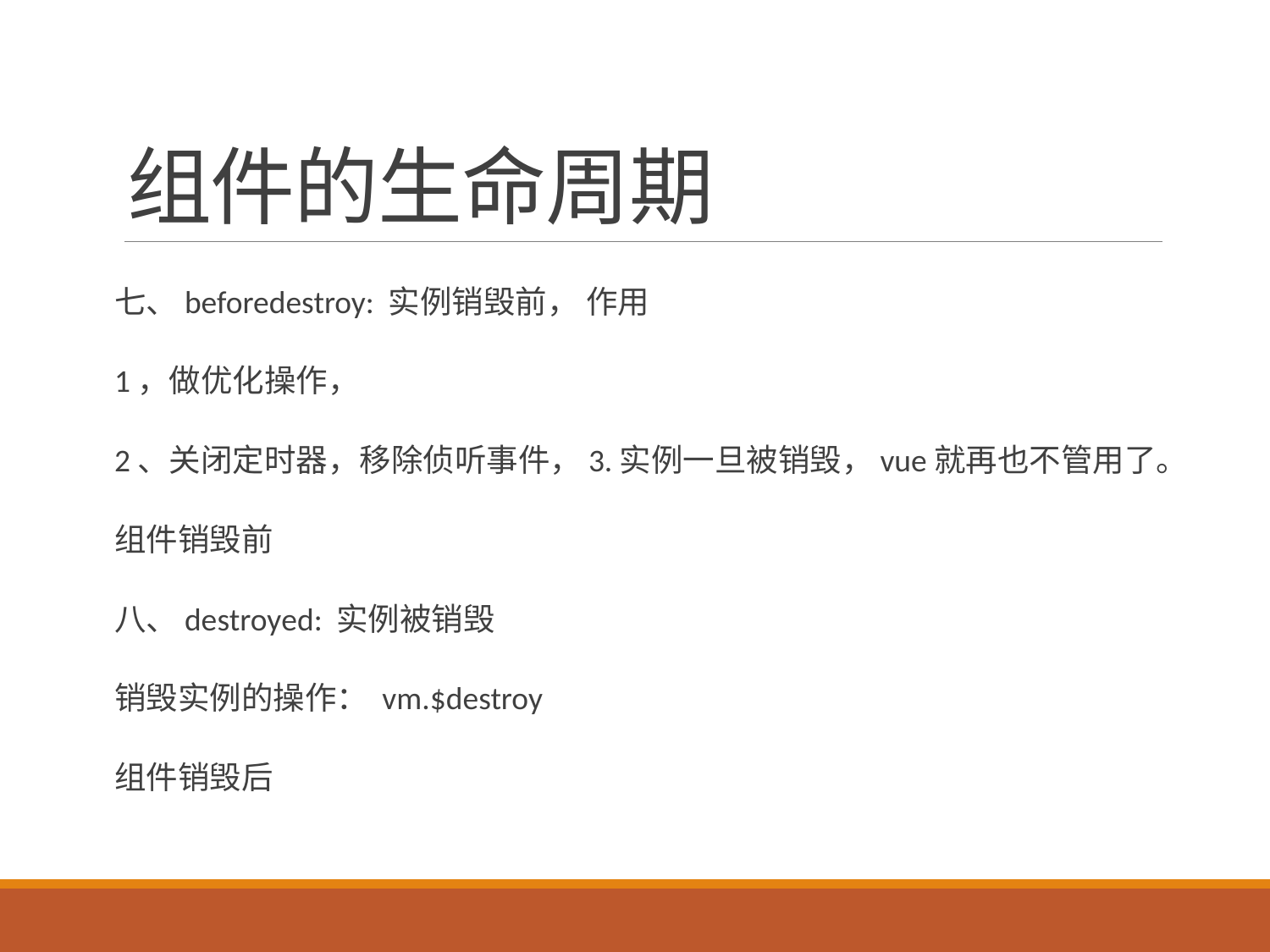

# 组件的生命周期
七、beforedestroy: 实例销毁前， 作用
1，做优化操作，
2、关闭定时器，移除侦听事件，3.实例一旦被销毁，vue就再也不管用了。
组件销毁前
八、destroyed: 实例被销毁
销毁实例的操作： vm.$destroy
组件销毁后